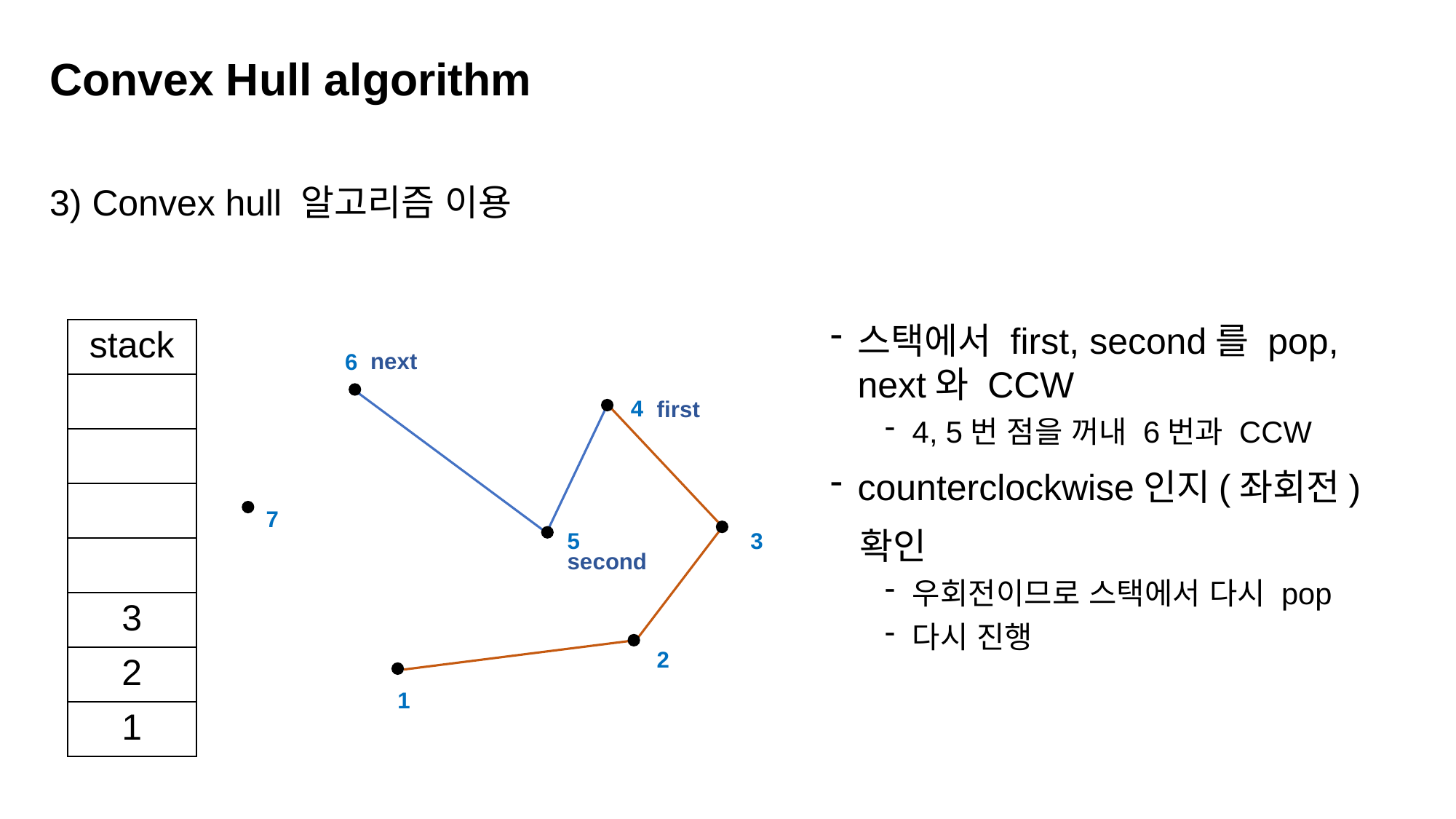

# Convex Hull algorithm
3) Convex hull 알고리즘 이용
스택에서 first, second를 pop, next와 CCW
4, 5번 점을 꺼내 6번과 CCW
counterclockwise인지(좌회전)
  확인
우회전이므로 스택에서 다시 pop
다시 진행
| stack |
| --- |
|  |
|  |
|  |
|  |
| 3 |
| 2 |
| 1 |
next
6

4
7
5
3
2
1
first
second